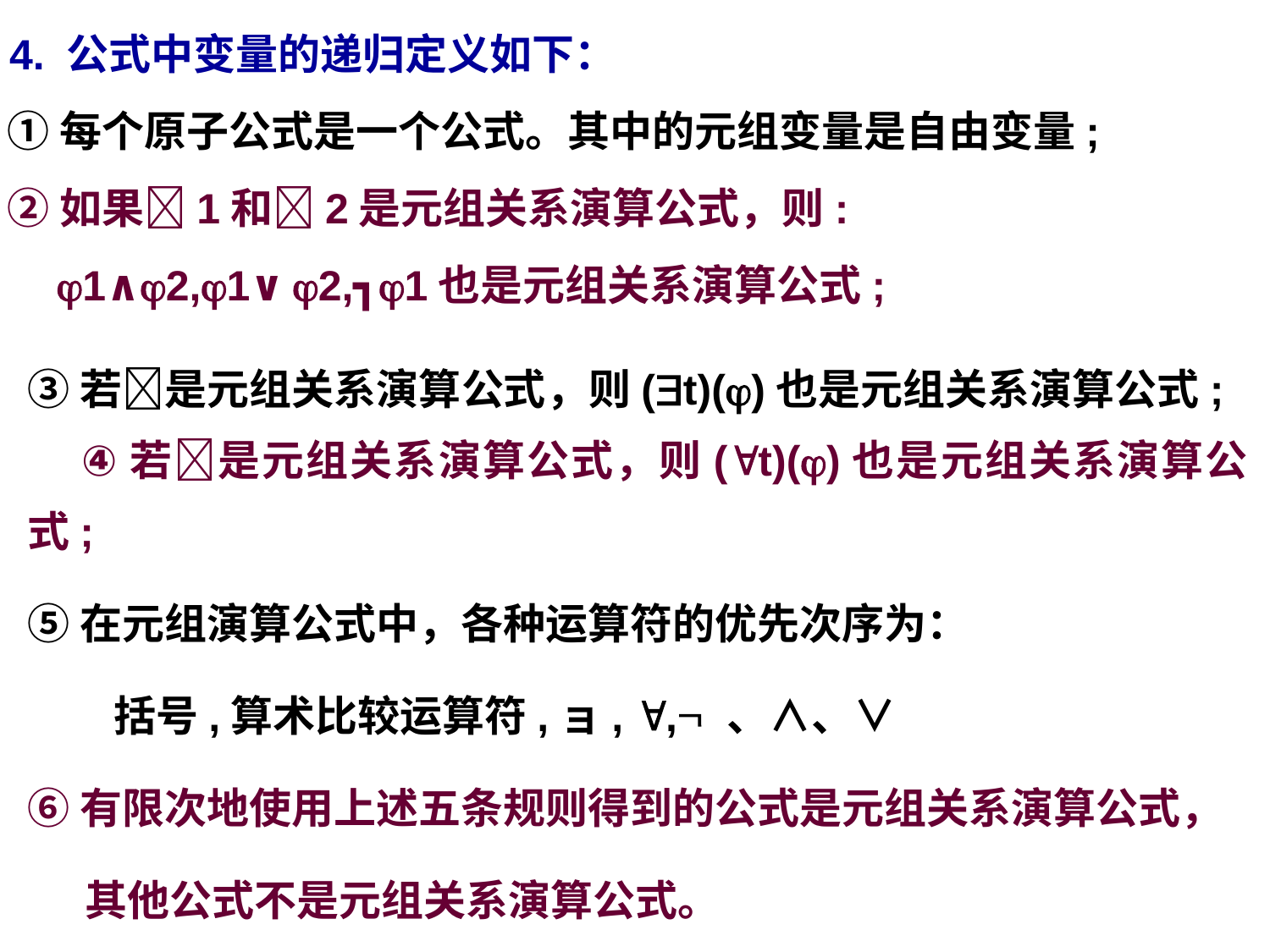

4. 公式中变量的递归定义如下：
 ①每个原子公式是一个公式。其中的元组变量是自由变量;
 ②如果ϕ1和ϕ2是元组关系演算公式，则:
     ϕ1∧ϕ2,ϕ1∨ϕ2,┓ϕ1也是元组关系演算公式;
③若ϕ是元组关系演算公式，则(∃t)(ϕ)也是元组关系演算公式;       ④若ϕ是元组关系演算公式，则(∀t)(ϕ)也是元组关系演算公式;
⑤在元组演算公式中，各种运算符的优先次序为：
        括号,算术比较运算符,ョ, ∀,¬ 、∧、∨
⑥有限次地使用上述五条规则得到的公式是元组关系演算公式，
     其他公式不是元组关系演算公式。